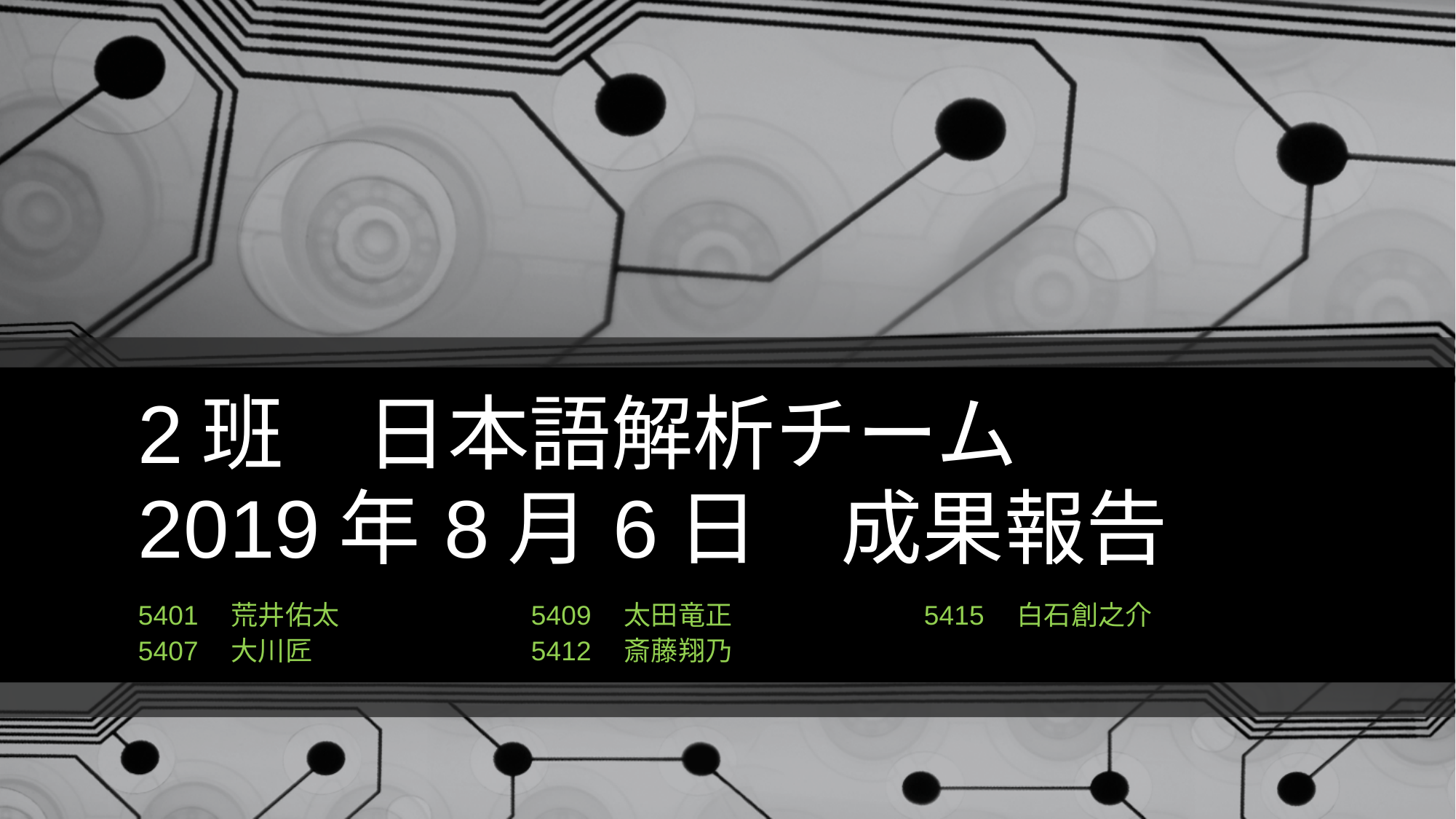

# 2班　日本語解析チーム 2019年8月6日　成果報告
5401　荒井佑太
5407　大川匠
5409　太田竜正
5412　斎藤翔乃
5415　白石創之介